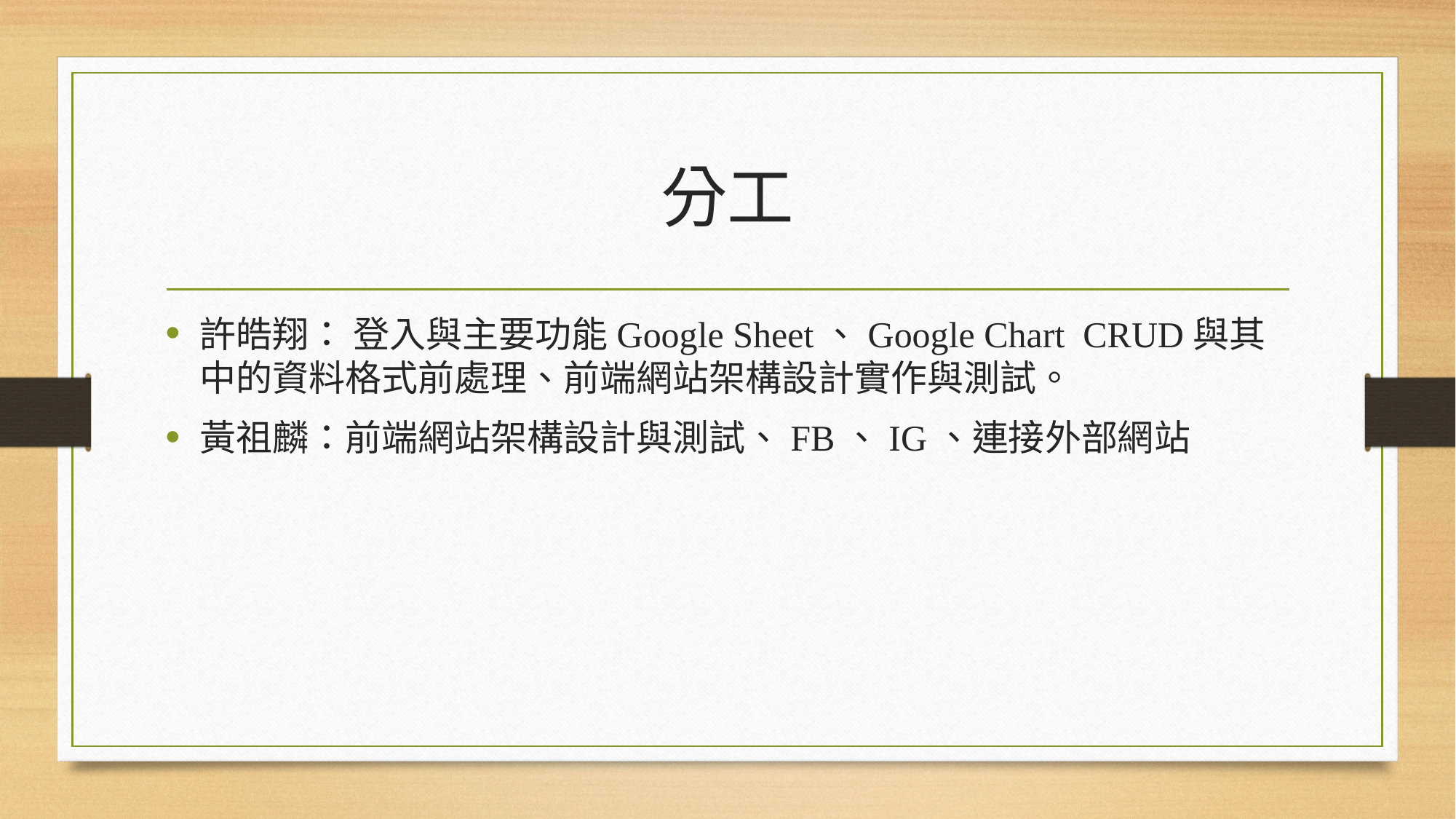

# 分工
許皓翔： 登入與主要功能Google Sheet、Google Chart  CRUD與其中的資料格式前處理、前端網站架構設計實作與測試。
黃祖麟：前端網站架構設計與測試、FB、IG、連接外部網站